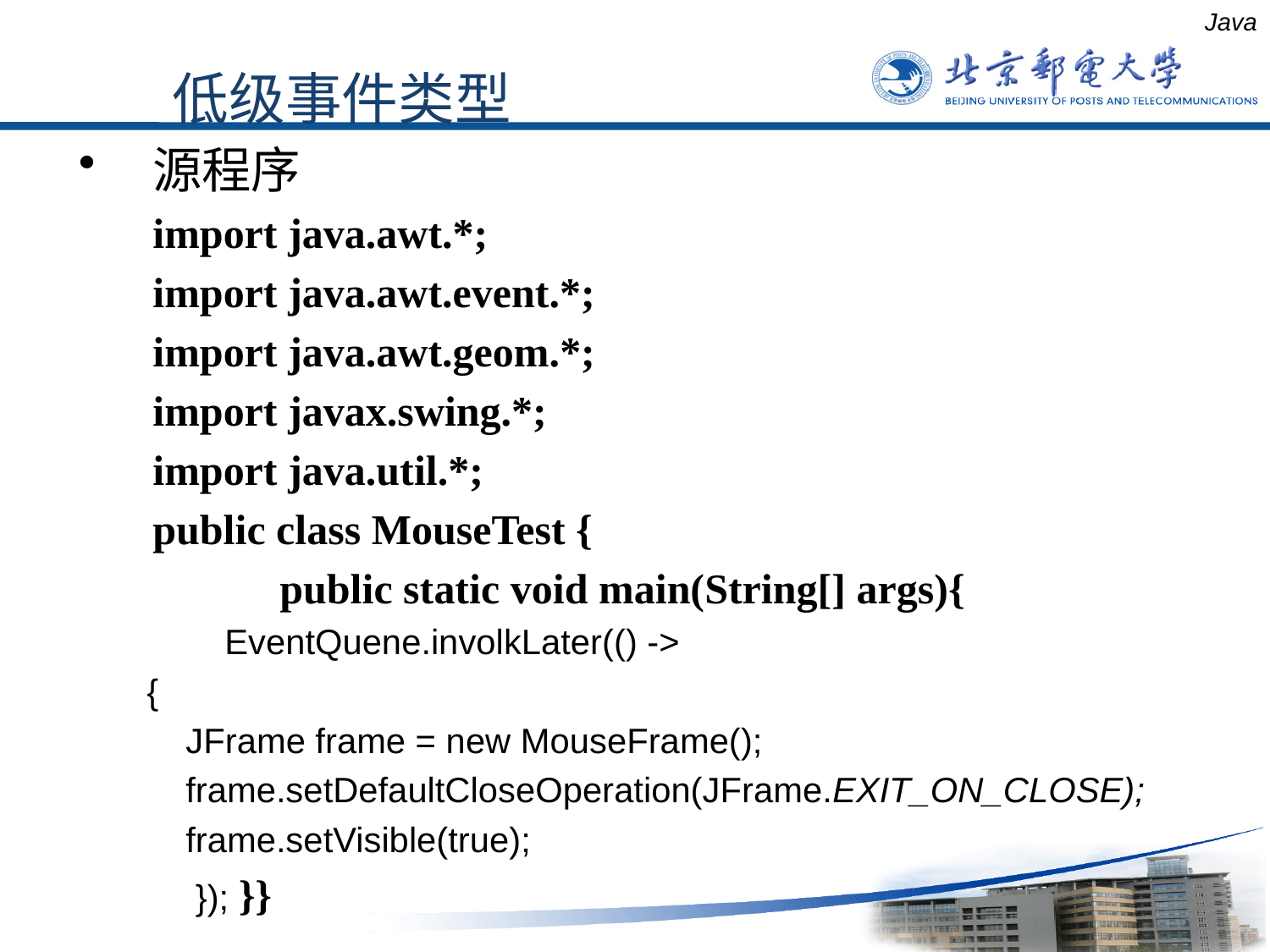

Java
低级事件类型
源程序
	import java.awt.*;
	import java.awt.event.*;
	import java.awt.geom.*;
	import javax.swing.*;
	import java.util.*;
	public class MouseTest {
		public static void main(String[] args){
               EventQuene.involkLater(() ->
       {
           JFrame frame = new MouseFrame();
           frame.setDefaultCloseOperation(JFrame.EXIT_ON_CLOSE);
           frame.setVisible(true);
            }); }}